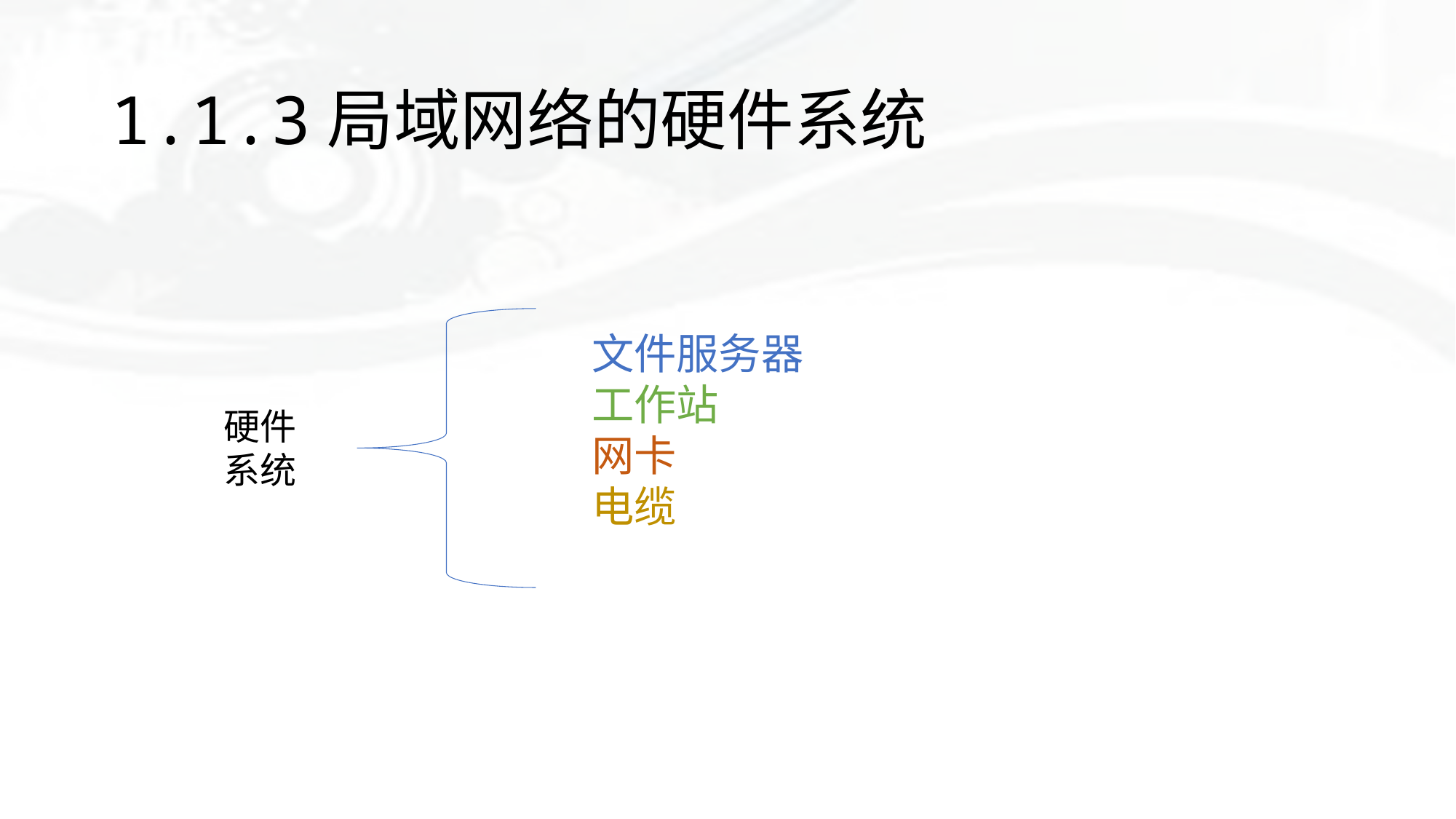

# 1.1.3局域网络的硬件系统

文件服务器
工作站
网卡
电缆
硬件系统